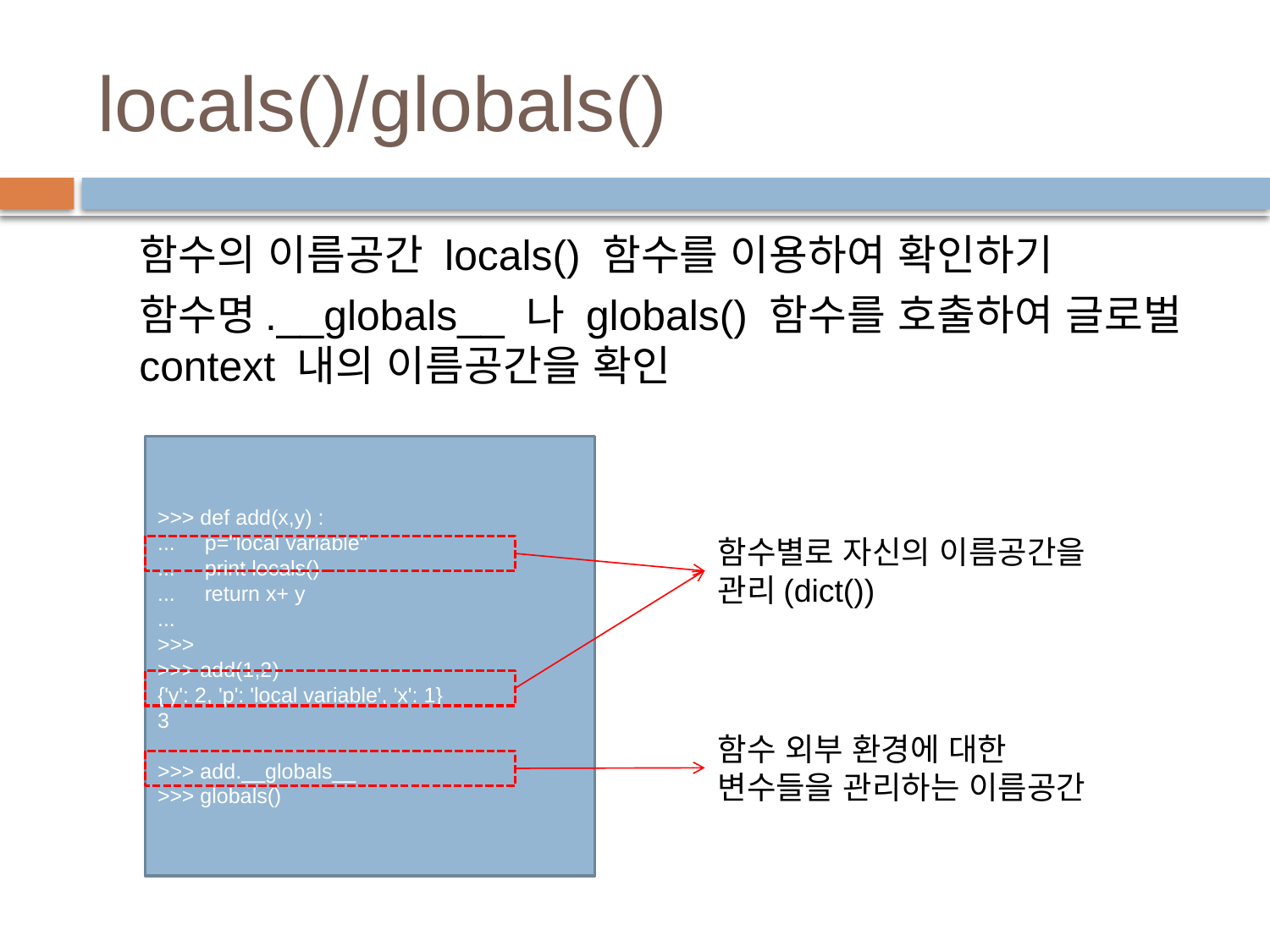

# locals()/globals()
함수의 이름공간 locals() 함수를 이용하여 확인하기
함수명.__globals__ 나 globals() 함수를 호출하여 글로벌context 내의 이름공간을 확인
>>> def add(x,y) :
...     p="local variable"
...     print locals()
...     return x+ y
...
>>>
>>> add(1,2)
{'y': 2, 'p': 'local variable', 'x': 1}
3

>>> add.__globals__
>>> globals()
함수별로 자신의 이름공간을 관리(dict())

함수 외부 환경에 대한 변수들을 관리하는 이름공간